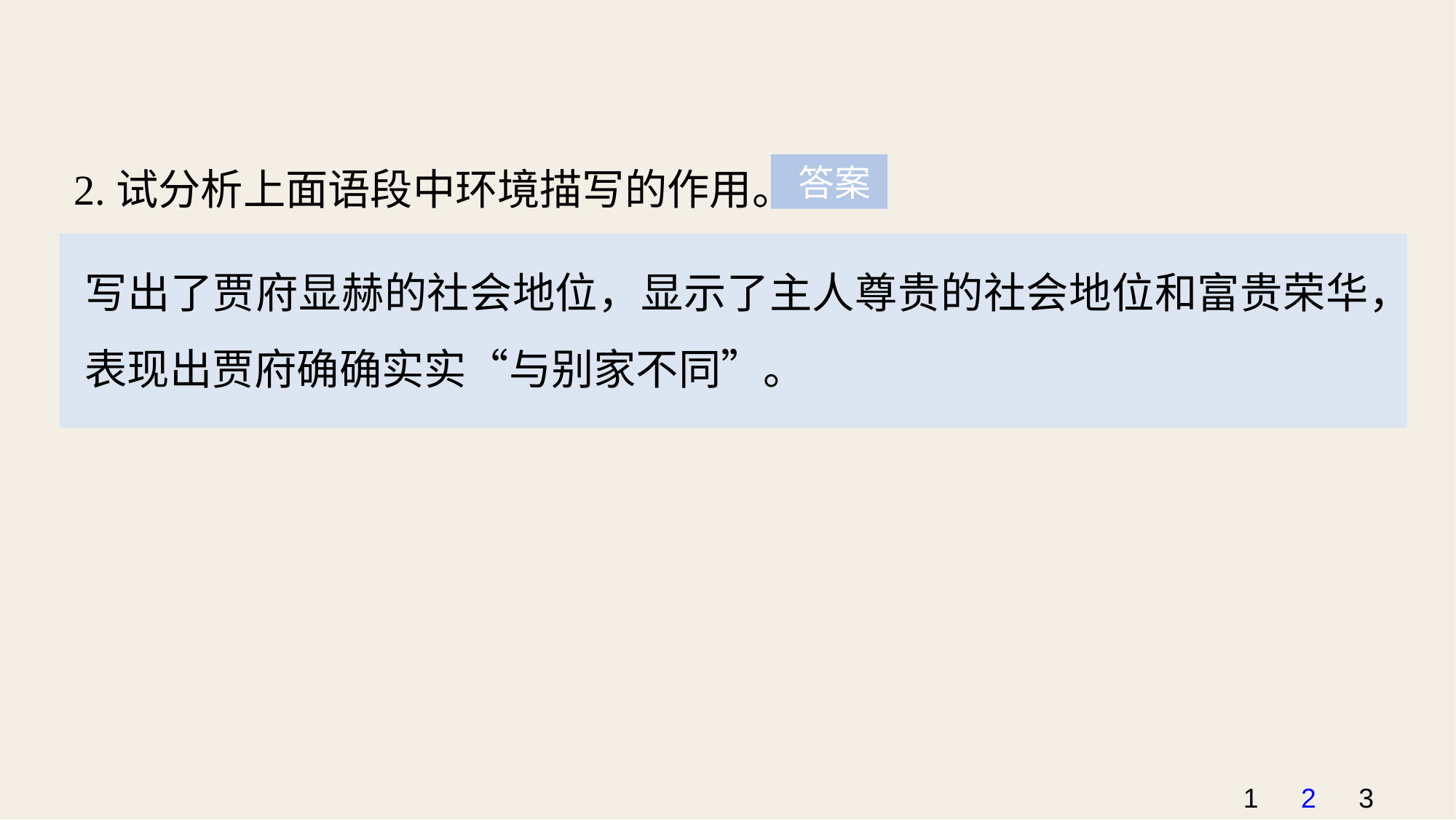

2.试分析上面语段中环境描写的作用。
 答案
写出了贾府显赫的社会地位，显示了主人尊贵的社会地位和富贵荣华，表现出贾府确确实实“与别家不同”。

1
2
3